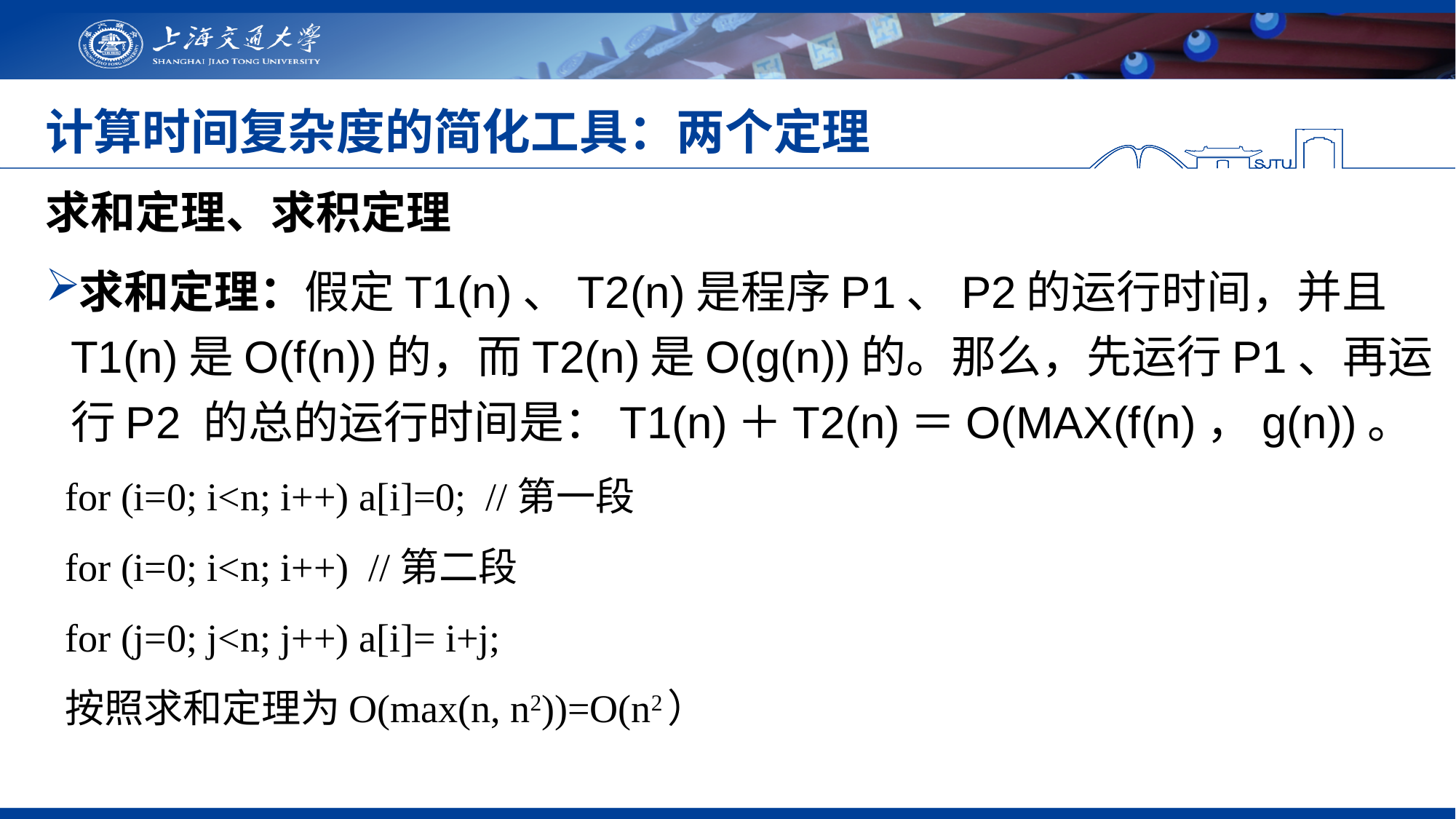

# 计算时间复杂度的简化工具：两个定理
求和定理、求积定理
求和定理：假定T1(n)、T2(n)是程序P1、P2的运行时间，并且T1(n)是O(f(n))的，而T2(n)是O(g(n))的。那么，先运行P1、再运行P2 的总的运行时间是：T1(n)＋T2(n)＝O(MAX(f(n)，g(n))。
for (i=0; i<n; i++) a[i]=0;  //第一段
for (i=0; i<n; i++)  //第二段
		for (j=0; j<n; j++) a[i]= i+j;
按照求和定理为O(max(n, n2))=O(n2）